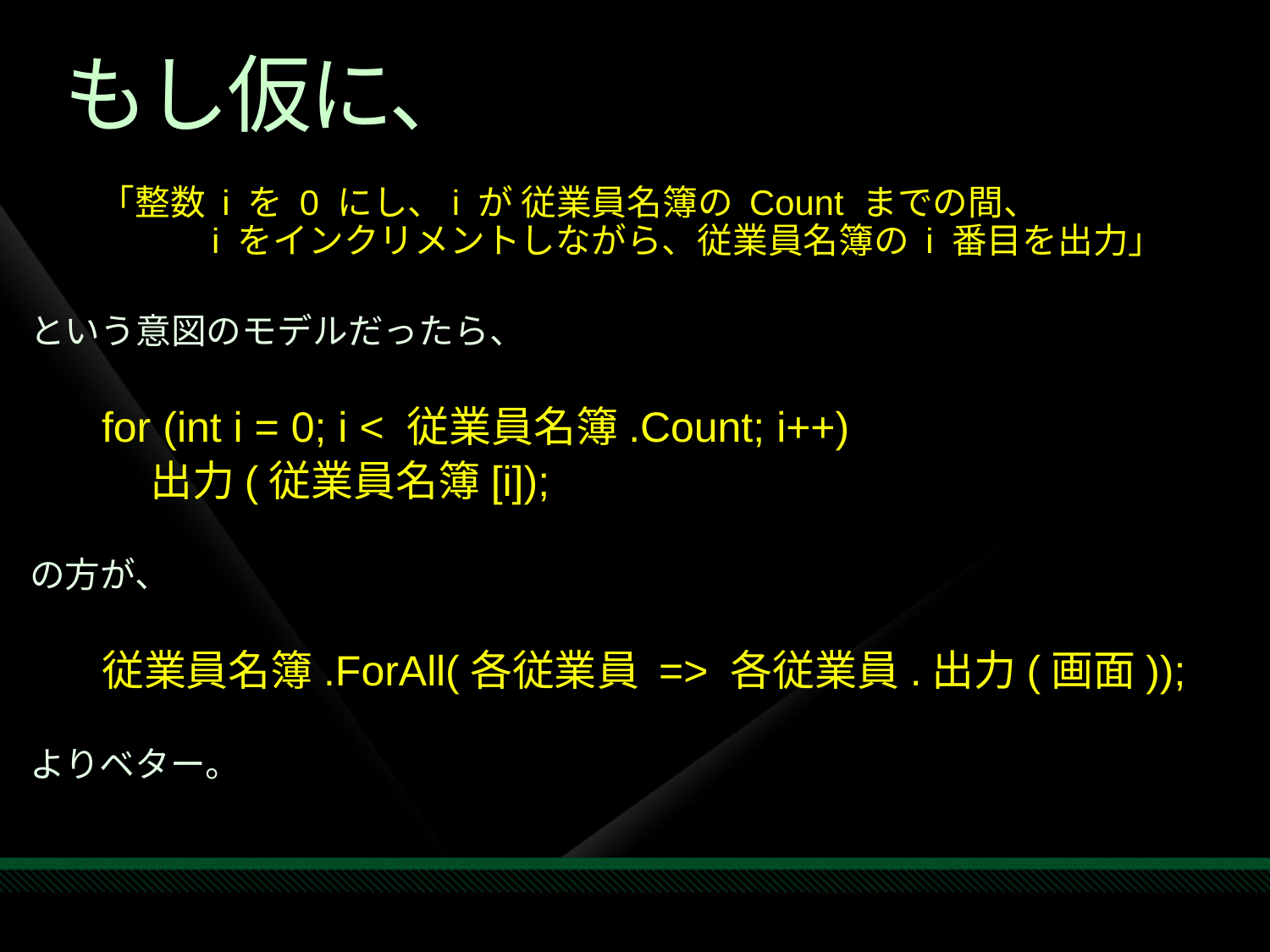

# もし仮に、
	 「整数 i を 0 にし、i が 従業員名簿の Count までの間、
	i をインクリメントしながら、従業員名簿の i 番目を出力」

という意図のモデルだったら、

for (int i = 0; i < 従業員名簿.Count; i++)
    出力(従業員名簿[i]);

の方が、

従業員名簿.ForAll(各従業員 => 各従業員.出力(画面));

よりベター。